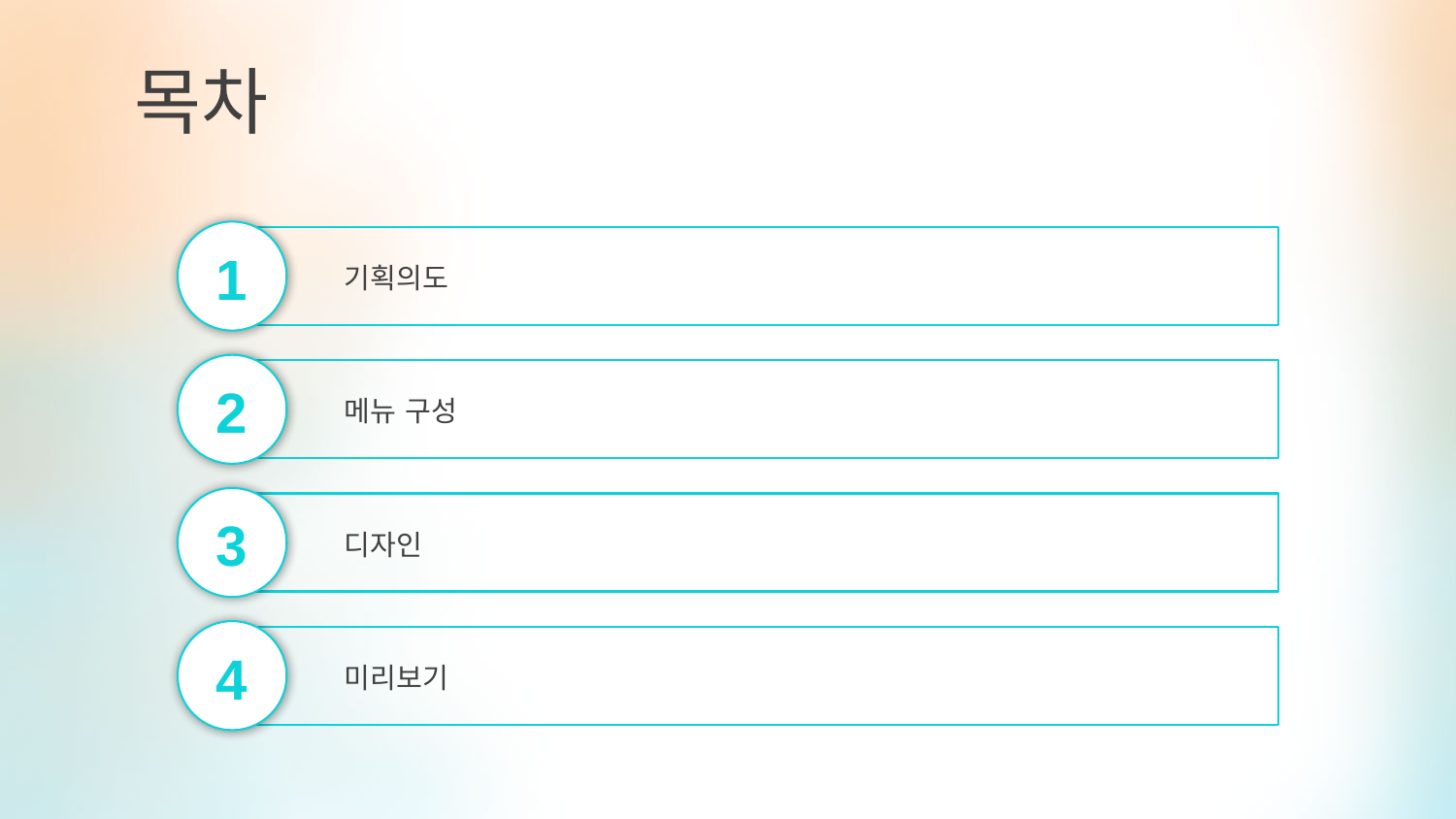

목차

1
기획의도

2
메뉴 구성

3
디자인

4
미리보기